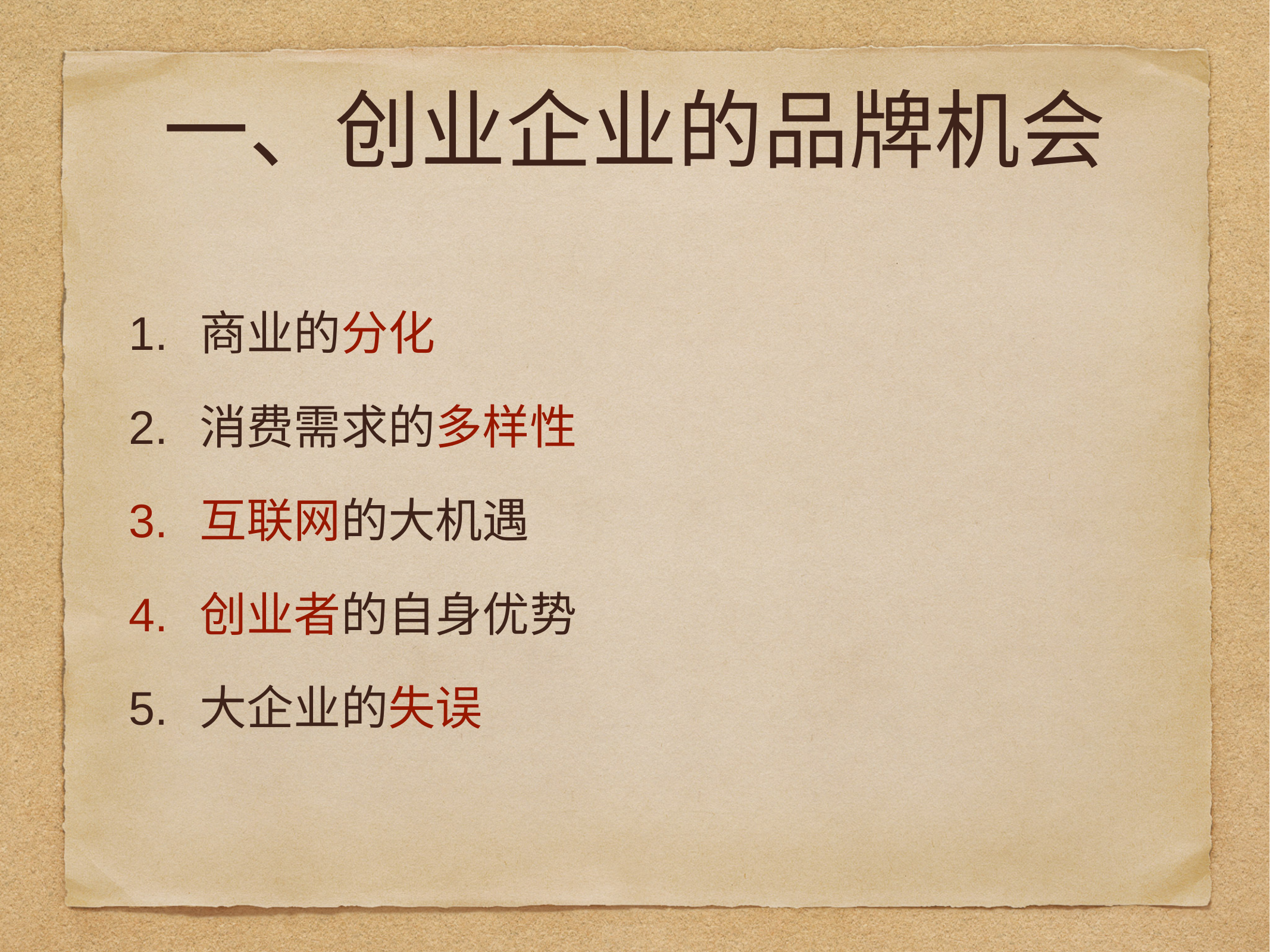

# 一、创业企业的品牌机会
商业的分化
消费需求的多样性
互联网的大机遇
创业者的自身优势
大企业的失误